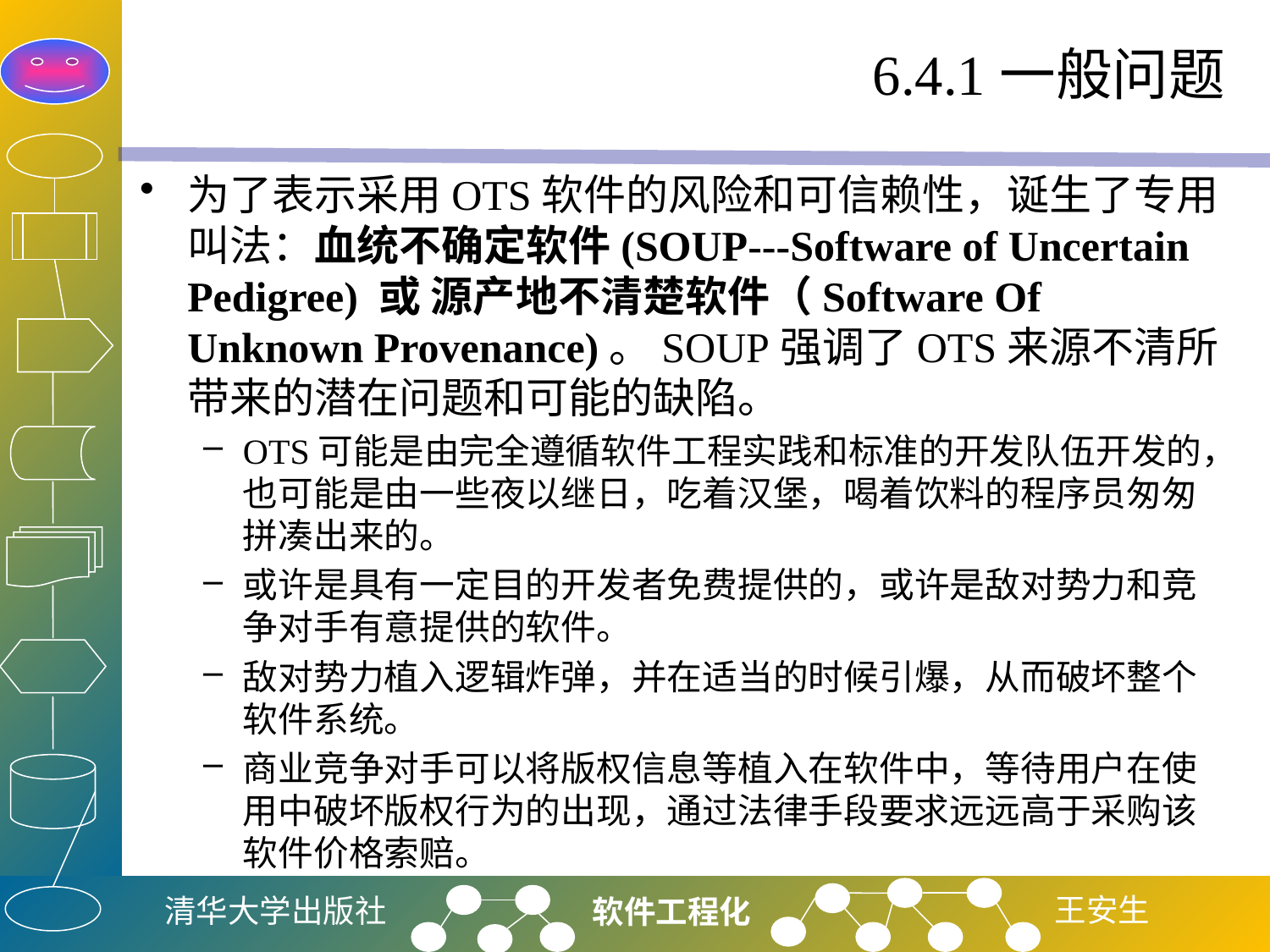

# 6.4.1一般问题
为了表示采用OTS软件的风险和可信赖性，诞生了专用叫法：血统不确定软件(SOUP---Software of Uncertain Pedigree) 或 源产地不清楚软件（Software Of Unknown Provenance)。SOUP强调了OTS来源不清所带来的潜在问题和可能的缺陷。
OTS可能是由完全遵循软件工程实践和标准的开发队伍开发的，也可能是由一些夜以继日，吃着汉堡，喝着饮料的程序员匆匆拼凑出来的。
或许是具有一定目的开发者免费提供的，或许是敌对势力和竞争对手有意提供的软件。
敌对势力植入逻辑炸弹，并在适当的时候引爆，从而破坏整个软件系统。
商业竞争对手可以将版权信息等植入在软件中，等待用户在使用中破坏版权行为的出现，通过法律手段要求远远高于采购该软件价格索赔。